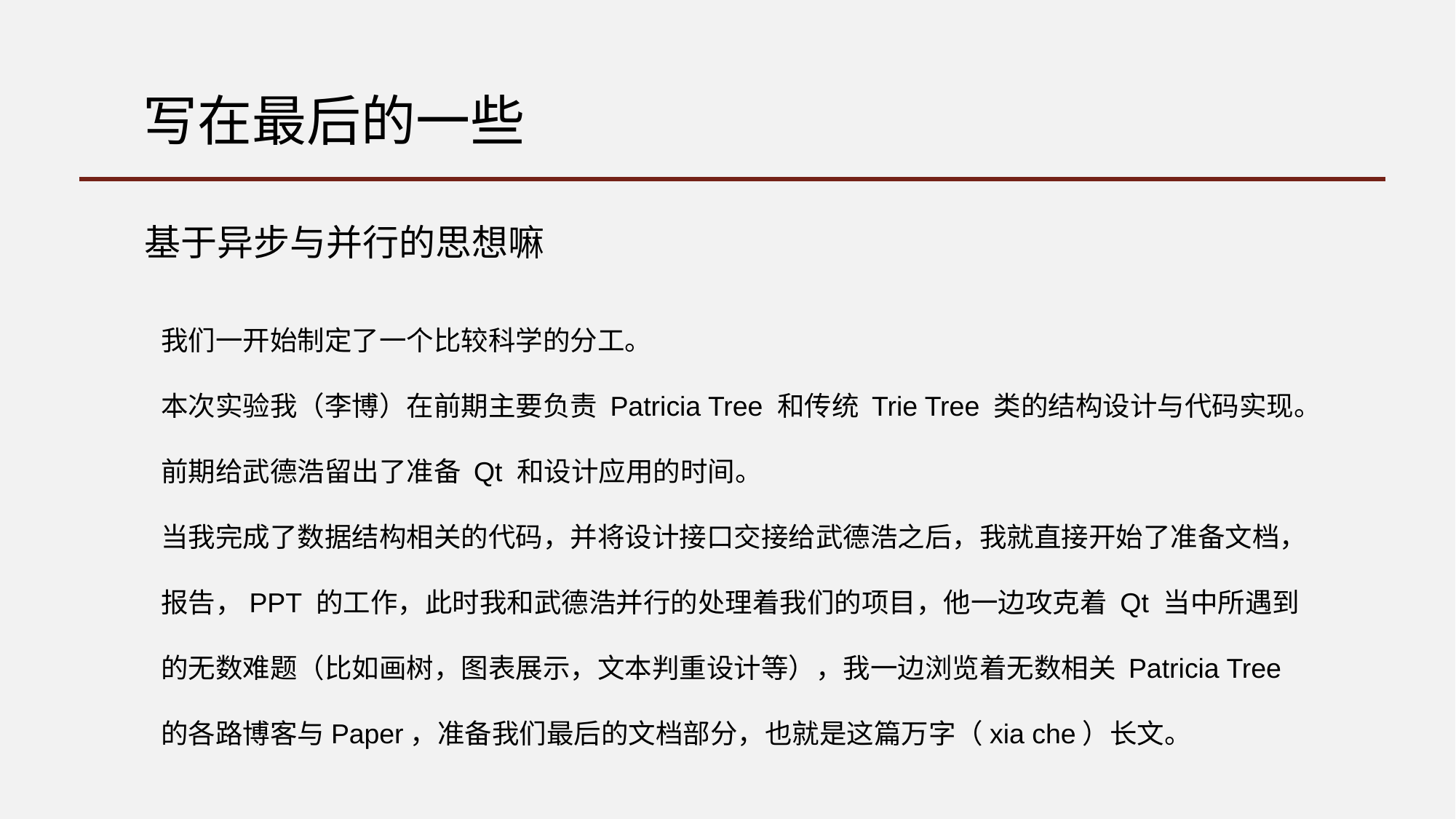

# 写在最后的一些
基于异步与并行的思想嘛
我们一开始制定了一个比较科学的分工。
本次实验我（李博）在前期主要负责 Patricia Tree 和传统 Trie Tree 类的结构设计与代码实现。前期给武德浩留出了准备 Qt 和设计应用的时间。
当我完成了数据结构相关的代码，并将设计接口交接给武德浩之后，我就直接开始了准备文档，报告，PPT 的工作，此时我和武德浩并行的处理着我们的项目，他一边攻克着 Qt 当中所遇到的无数难题（比如画树，图表展示，文本判重设计等），我一边浏览着无数相关 Patricia Tree 的各路博客与Paper，准备我们最后的文档部分，也就是这篇万字（xia che）长文。